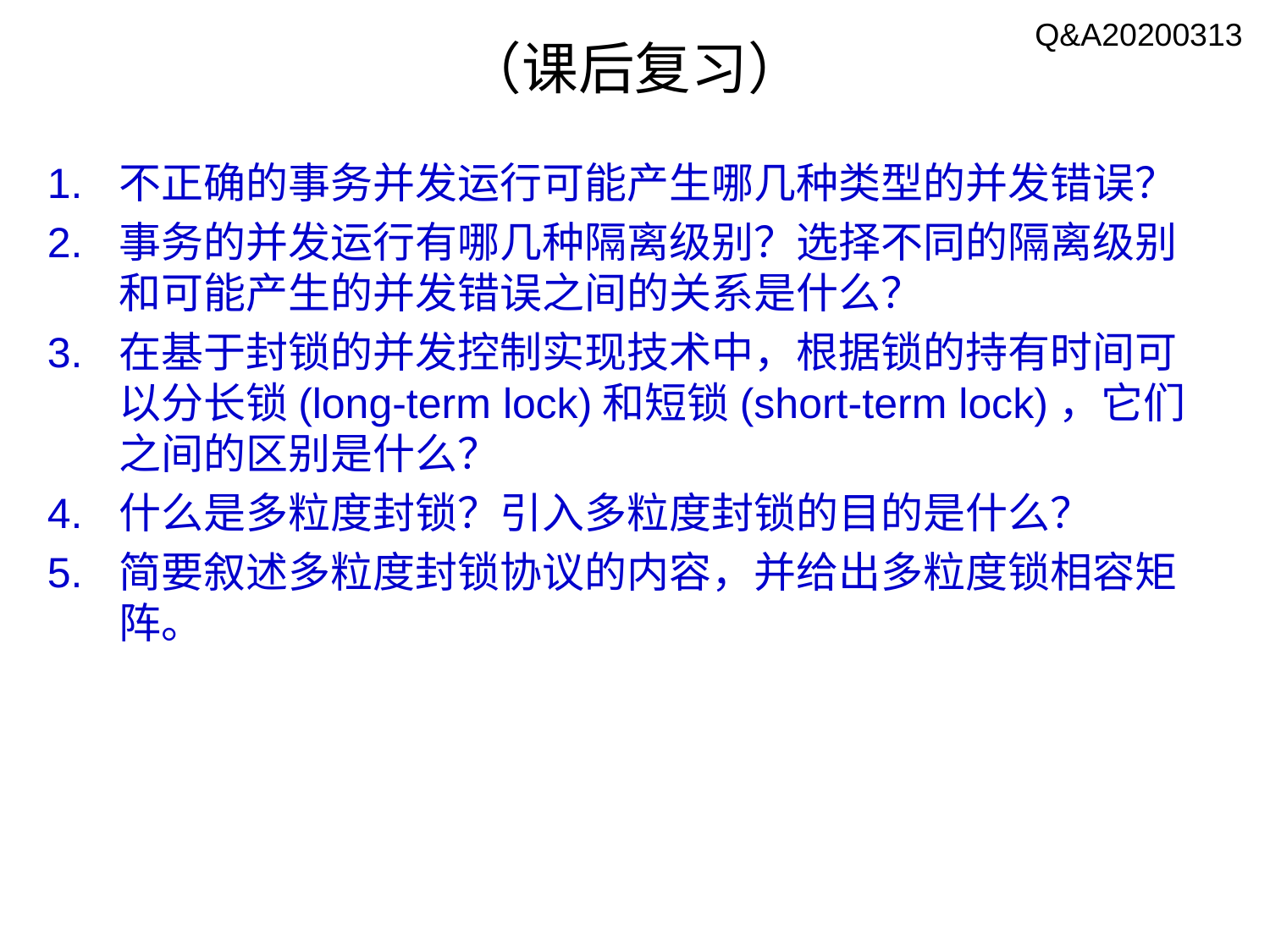

Q&A20200313
# （课后复习）
不正确的事务并发运行可能产生哪几种类型的并发错误？
事务的并发运行有哪几种隔离级别？选择不同的隔离级别和可能产生的并发错误之间的关系是什么？
在基于封锁的并发控制实现技术中，根据锁的持有时间可以分长锁(long-term lock)和短锁(short-term lock)，它们之间的区别是什么？
什么是多粒度封锁？引入多粒度封锁的目的是什么？
简要叙述多粒度封锁协议的内容，并给出多粒度锁相容矩阵。